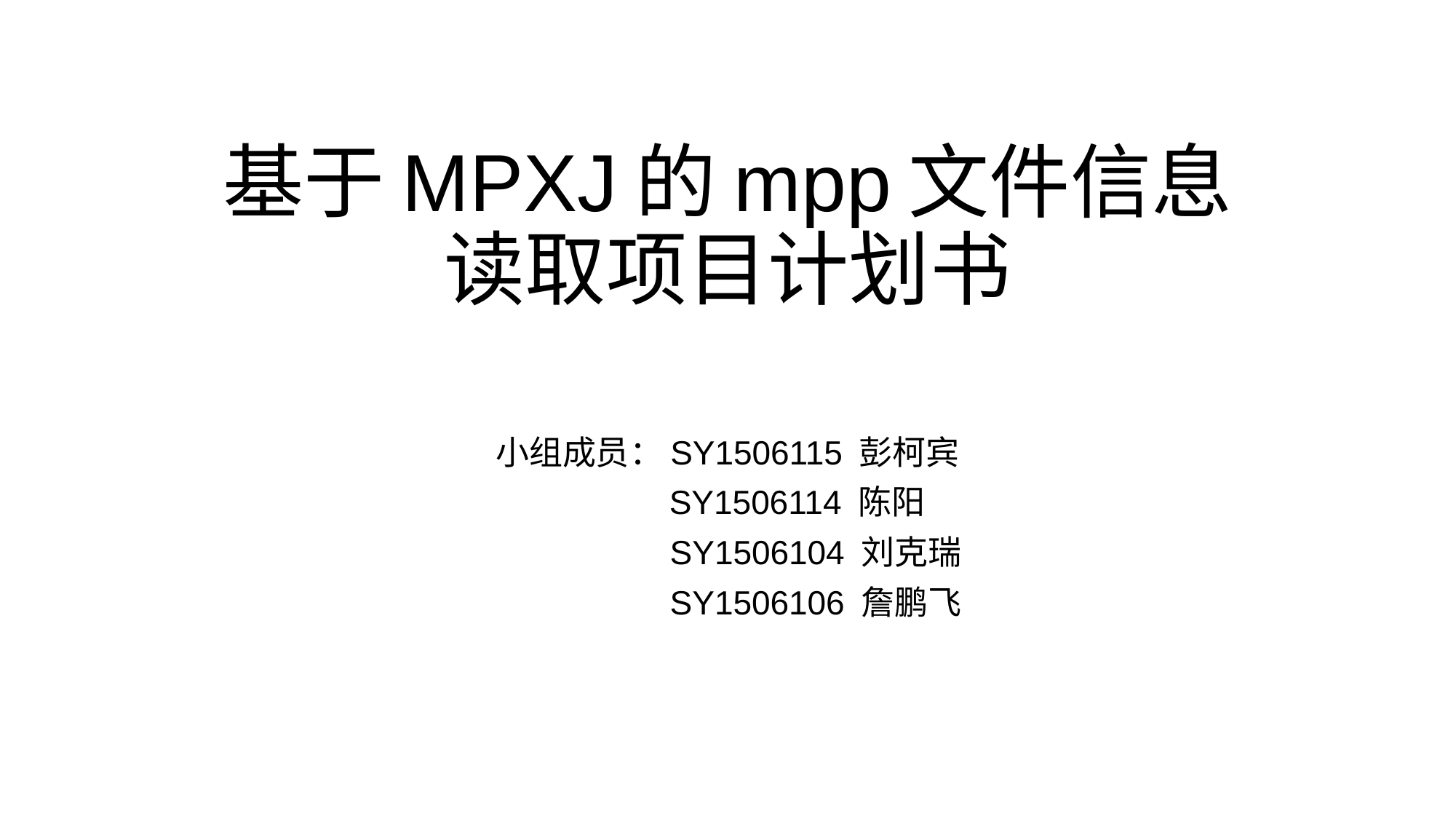

# 基于MPXJ的mpp文件信息读取项目计划书
小组成员：SY1506115 彭柯宾
               SY1506114 陈阳
                   SY1506104 刘克瑞
                   SY1506106 詹鹏飞